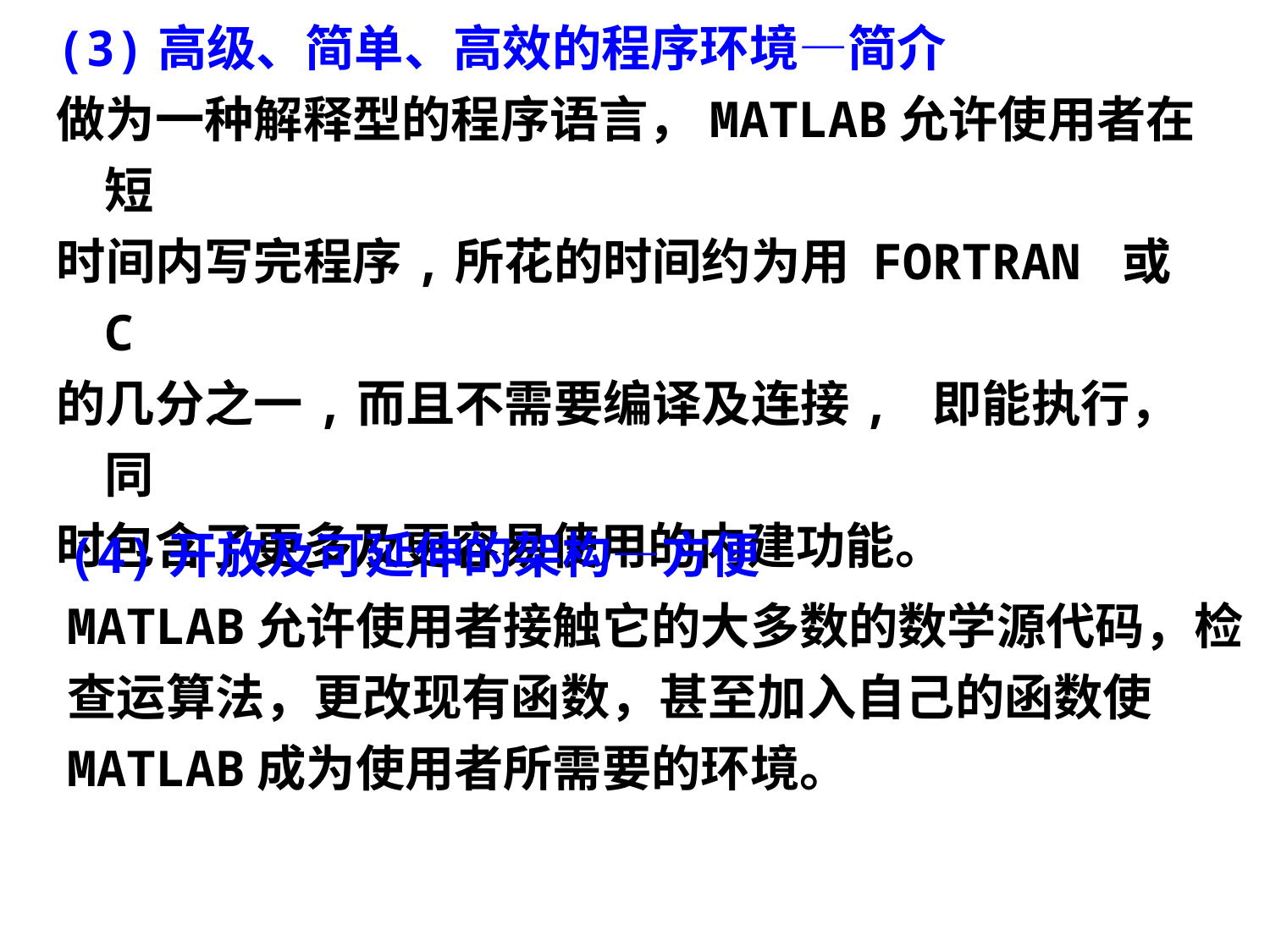

(3)高级、简单、高效的程序环境—简介
做为一种解释型的程序语言，MATLAB允许使用者在短
时间内写完程序,所花的时间约为用 FORTRAN 或 C
的几分之一,而且不需要编译及连接, 即能执行，同
时包含了更多及更容易使用的内建功能。

(4)开放及可延伸的架构—方便
MATLAB允许使用者接触它的大多数的数学源代码，检
查运算法，更改现有函数，甚至加入自己的函数使
MATLAB成为使用者所需要的环境。